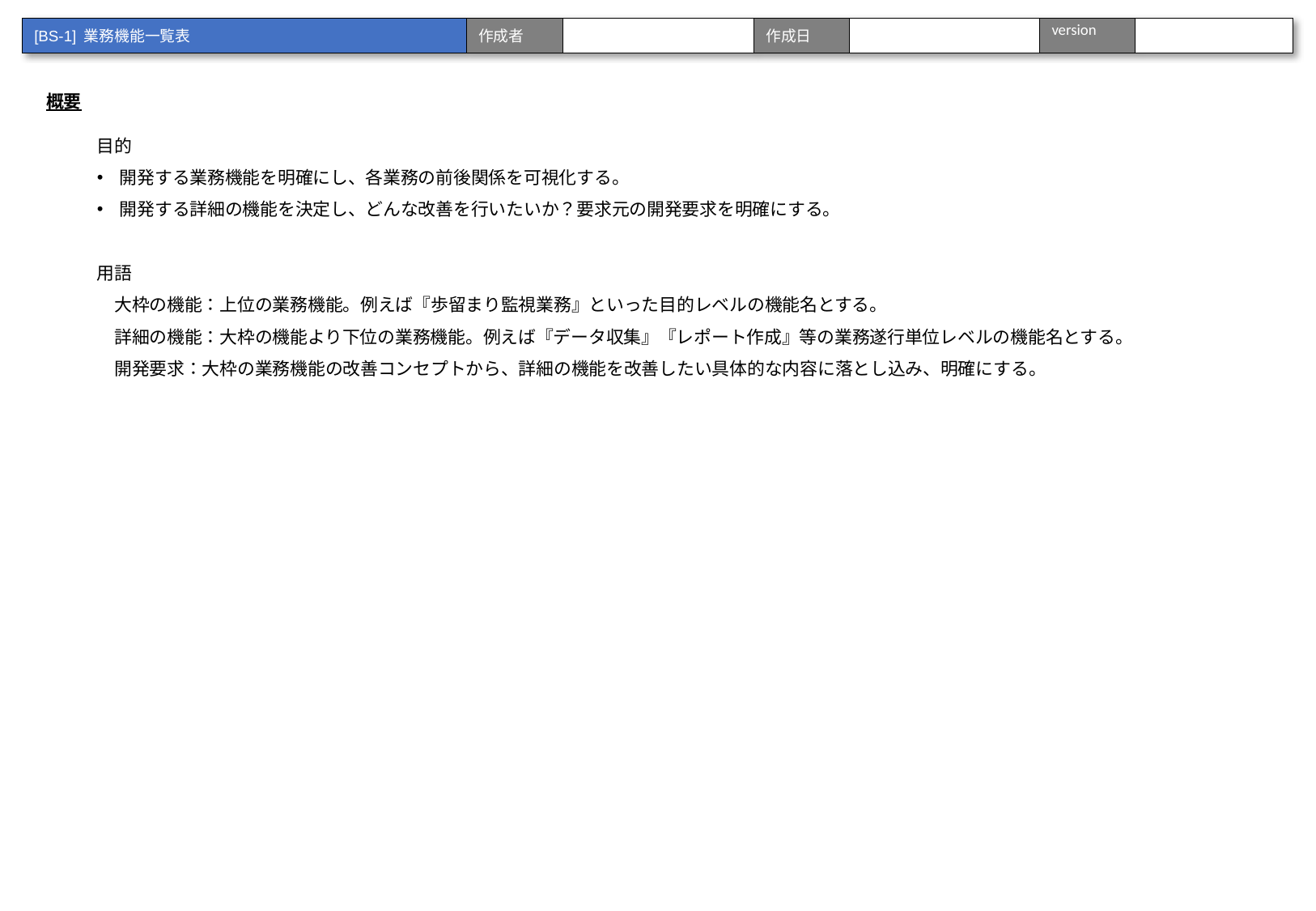

| [BS-1] 業務機能一覧表 | 作成者 |  | 作成日 |  | version |  |
| --- | --- | --- | --- | --- | --- | --- |
概要
目的
開発する業務機能を明確にし、各業務の前後関係を可視化する。
開発する詳細の機能を決定し、どんな改善を行いたいか？要求元の開発要求を明確にする。

用語
　大枠の機能：上位の業務機能。例えば『歩留まり監視業務』といった目的レベルの機能名とする。
　詳細の機能：大枠の機能より下位の業務機能。例えば『データ収集』『レポート作成』等の業務遂行単位レベルの機能名とする。
　開発要求：大枠の業務機能の改善コンセプトから、詳細の機能を改善したい具体的な内容に落とし込み、明確にする。